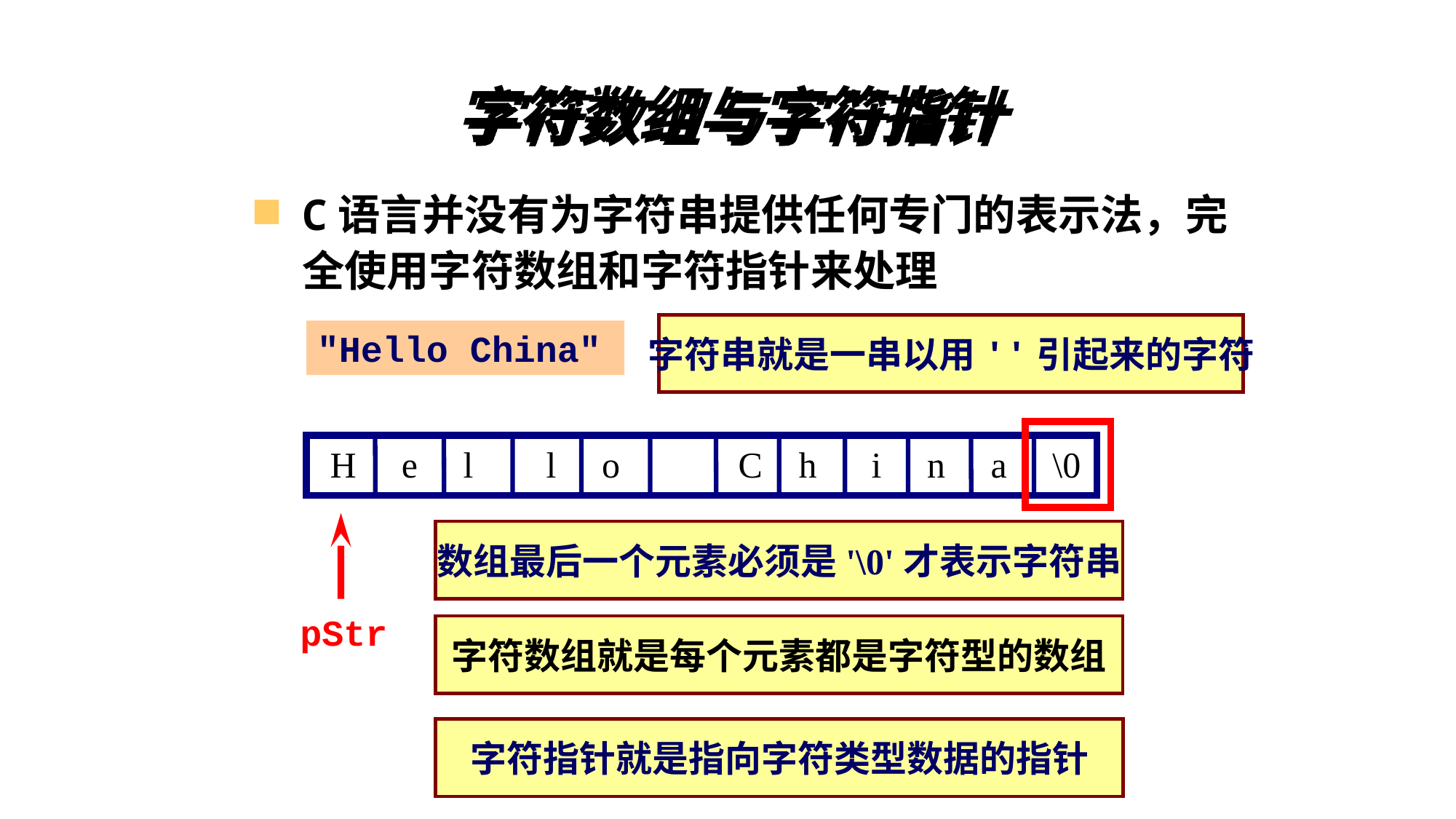

# 字符数组与字符指针
C语言并没有为字符串提供任何专门的表示法，完全使用字符数组和字符指针来处理
字符串就是一串以用''引起来的字符
"Hello China"

 H     e     l        l     o             C    h      i     n     a     \0

数组最后一个元素必须是'\0'才表示字符串
pStr
字符数组就是每个元素都是字符型的数组
字符指针就是指向字符类型数据的指针